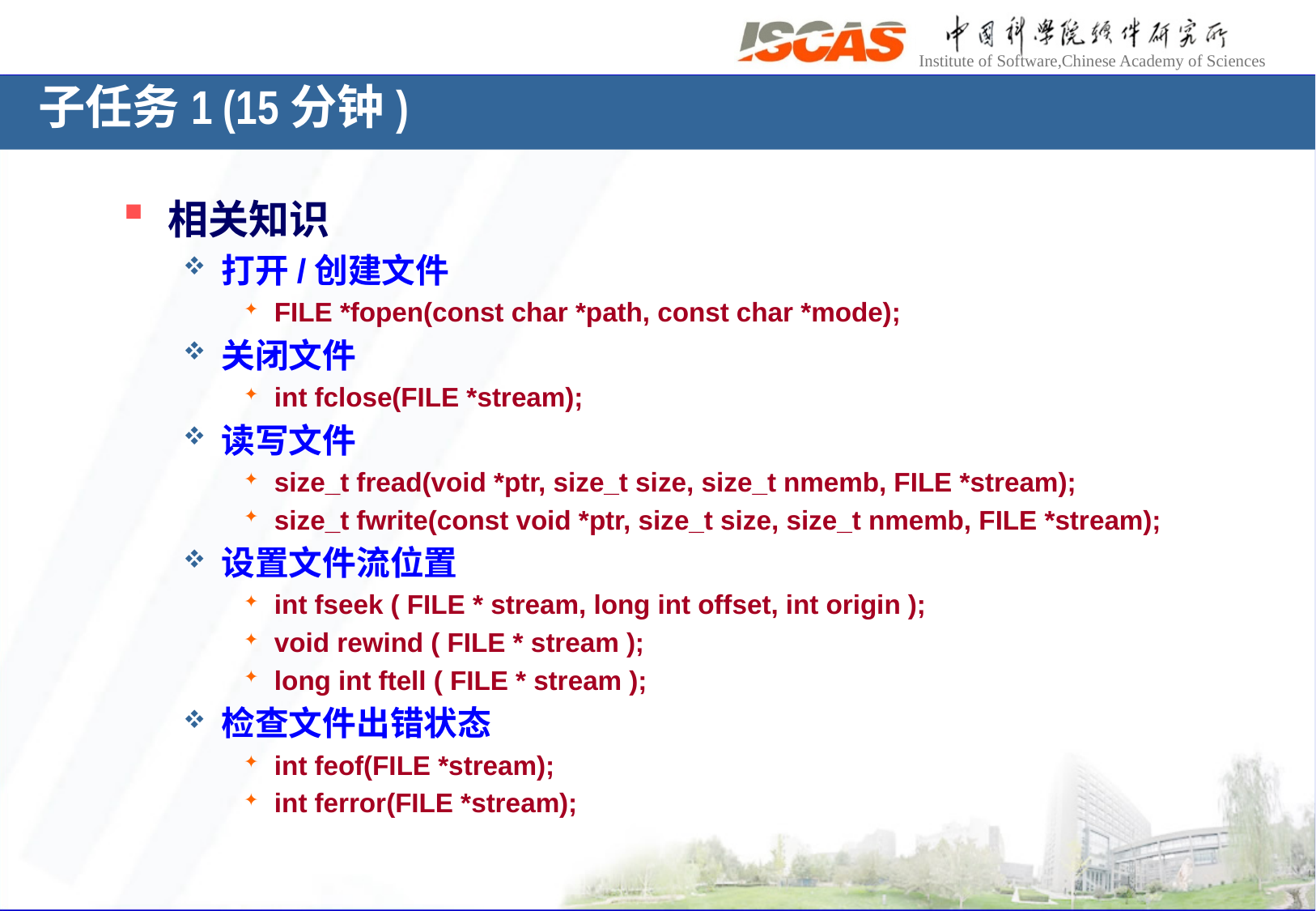

子任务1 (15分钟)
相关知识
打开/创建文件
FILE *fopen(const char *path, const char *mode);
关闭文件
int fclose(FILE *stream);
读写文件
size_t fread(void *ptr, size_t size, size_t nmemb, FILE *stream);
size_t fwrite(const void *ptr, size_t size, size_t nmemb, FILE *stream);
设置文件流位置
int fseek ( FILE * stream, long int offset, int origin );
void rewind ( FILE * stream );
long int ftell ( FILE * stream );
检查文件出错状态
int feof(FILE *stream);
int ferror(FILE *stream);